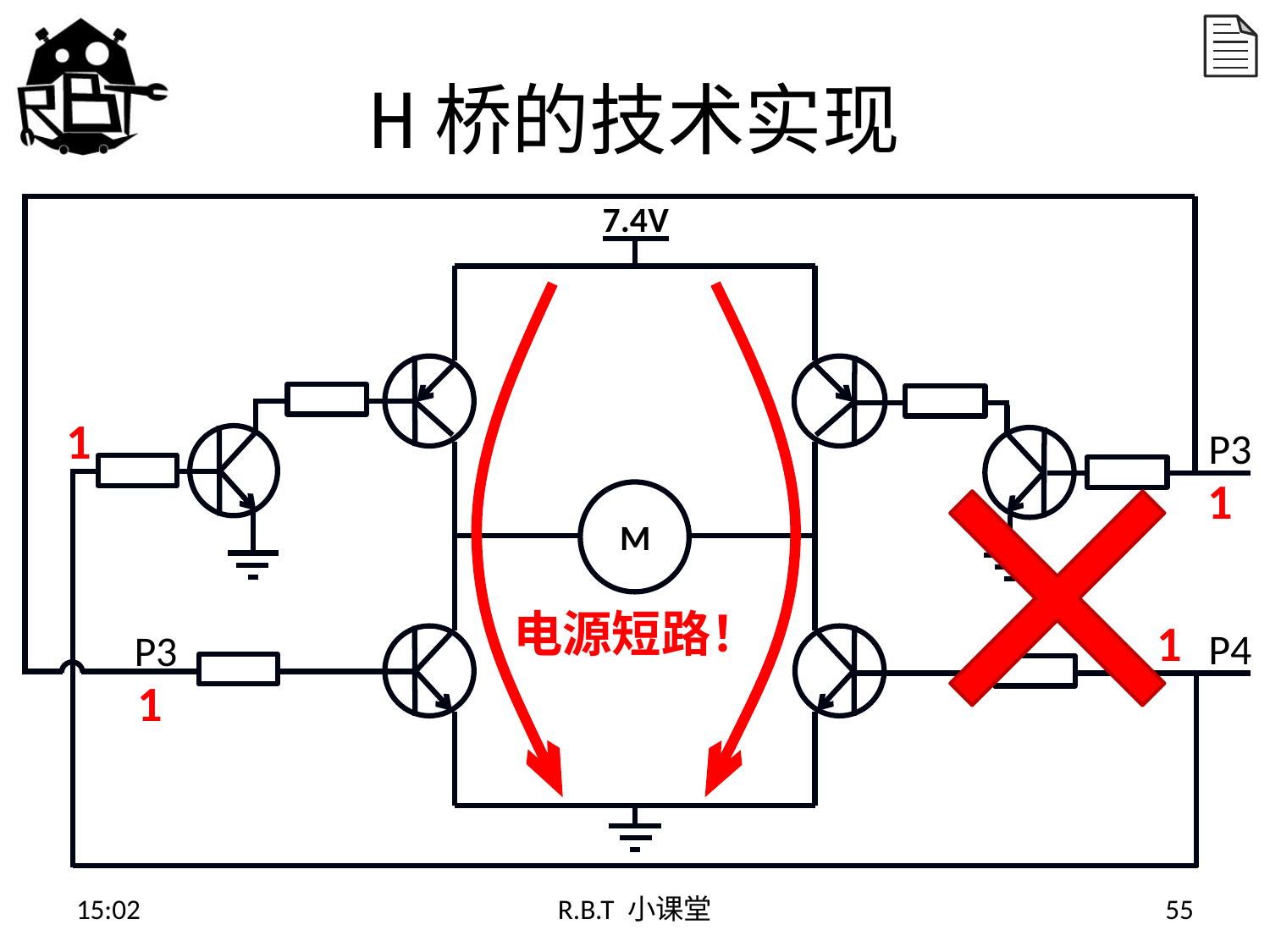

# H桥的技术实现
7.4V

1
P3

1

M
电源短路！
1
P4
P3

1
15:02
R.B.T 小课堂
55